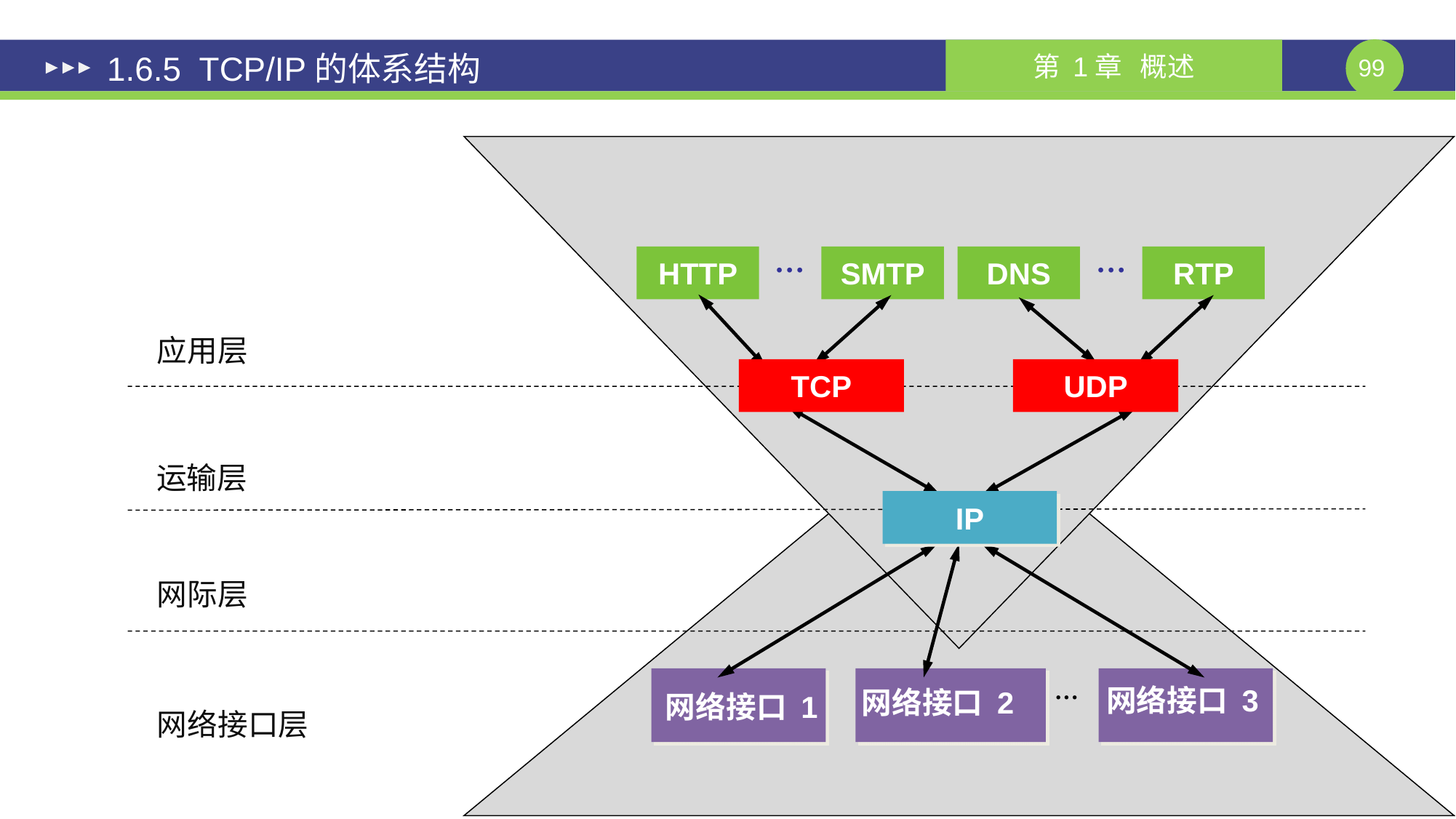

# 1.6.5  TCP/IP的体系结构

…
…
HTTP
SMTP
DNS
RTP

应用层
TCP
UDP

运输层
IP

网际层

…
网络接口 3
网络接口 2
网络接口 1
网络接口层